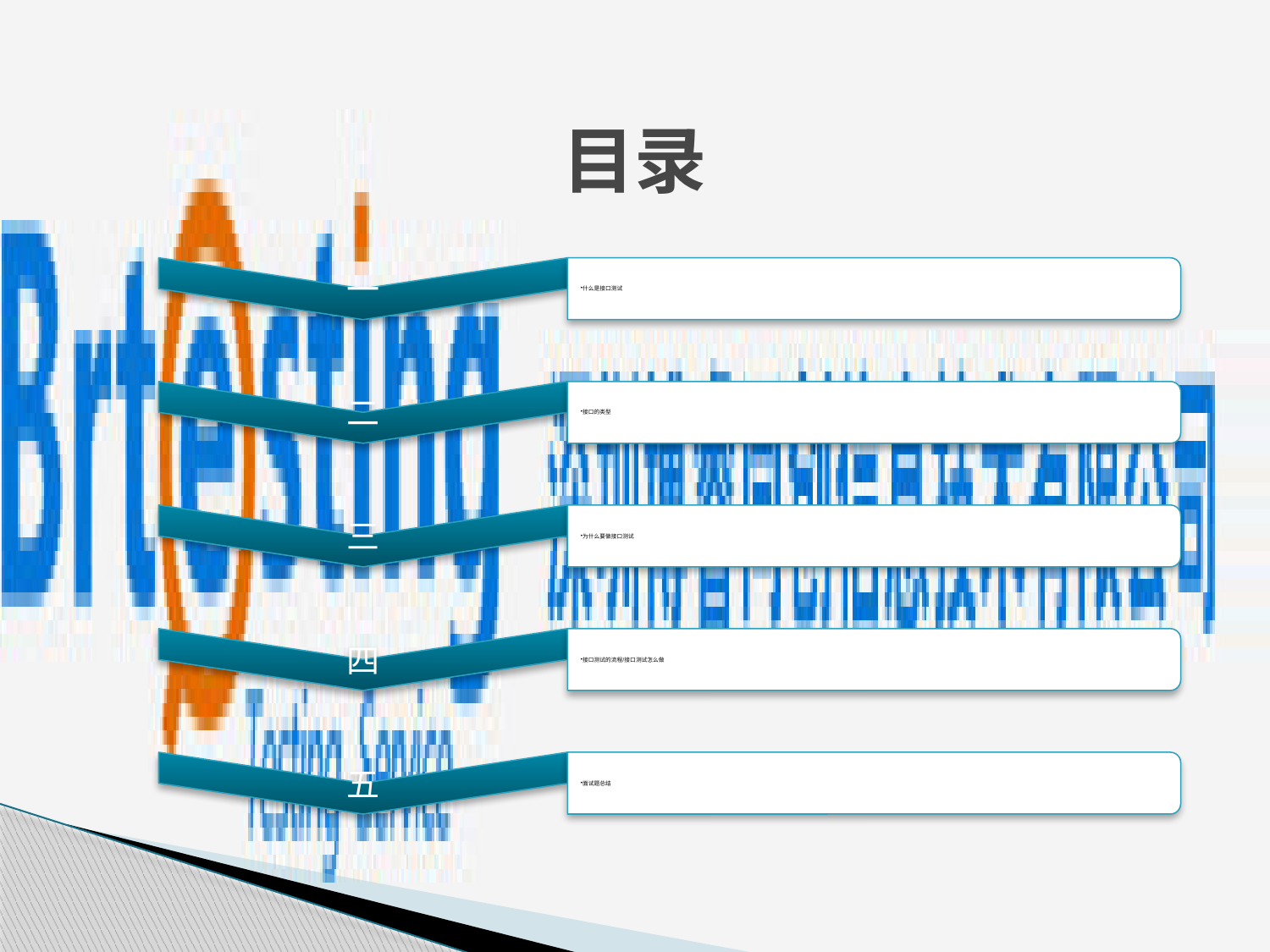

# 目录
一
接口的类型
三
为什么要做接口测试
四
面试题总结
五
接口测试的流程/接口测试怎么做
二
什么是接口测试